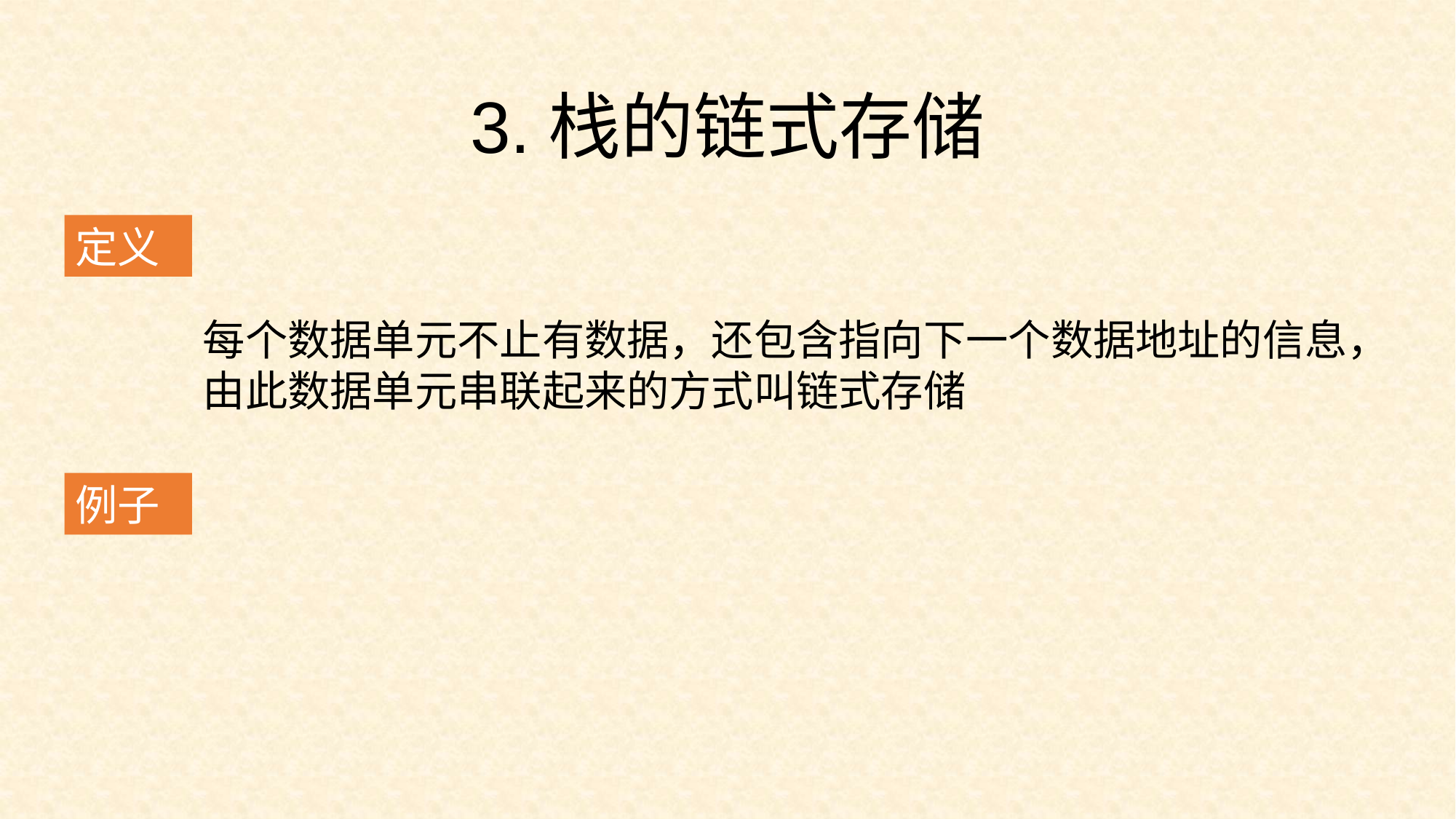

3.栈的链式存储
定义
每个数据单元不止有数据，还包含指向下一个数据地址的信息，由此数据单元串联起来的方式叫链式存储
例子